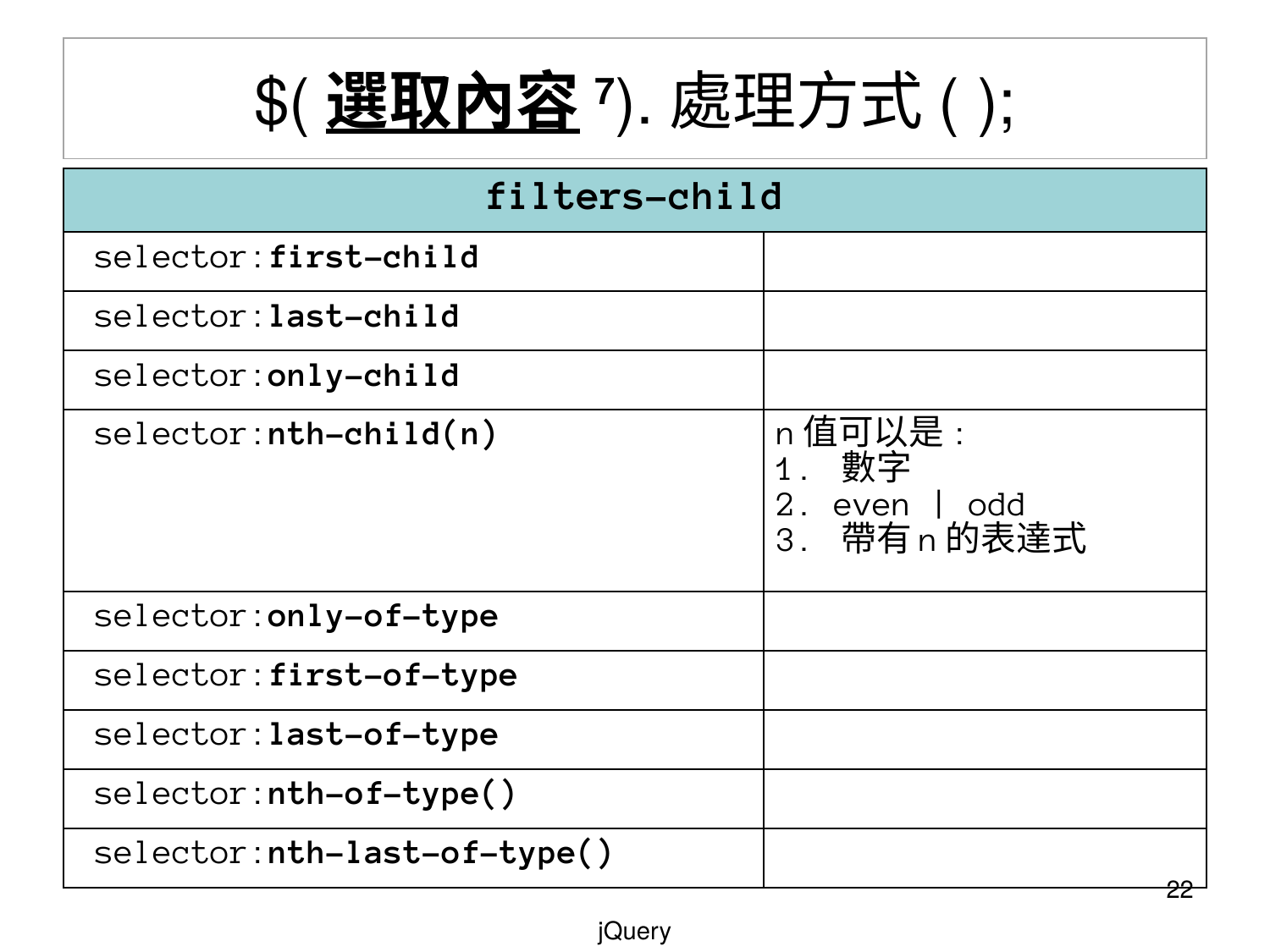

# $(選取內容7).處理方式( );
| filters-child |  |
| --- | --- |
| selector:first-child |  |
| selector:last-child |  |
| selector:only-child |  |
| selector:nth-child(n) | n值可以是: 1. 數字 2. even | odd 3. 帶有n的表達式 |
| selector:only-of-type |  |
| selector:first-of-type |  |
| selector:last-of-type |  |
| selector:nth-of-type() |  |
| selector:nth-last-of-type() |  |
22
jQuery